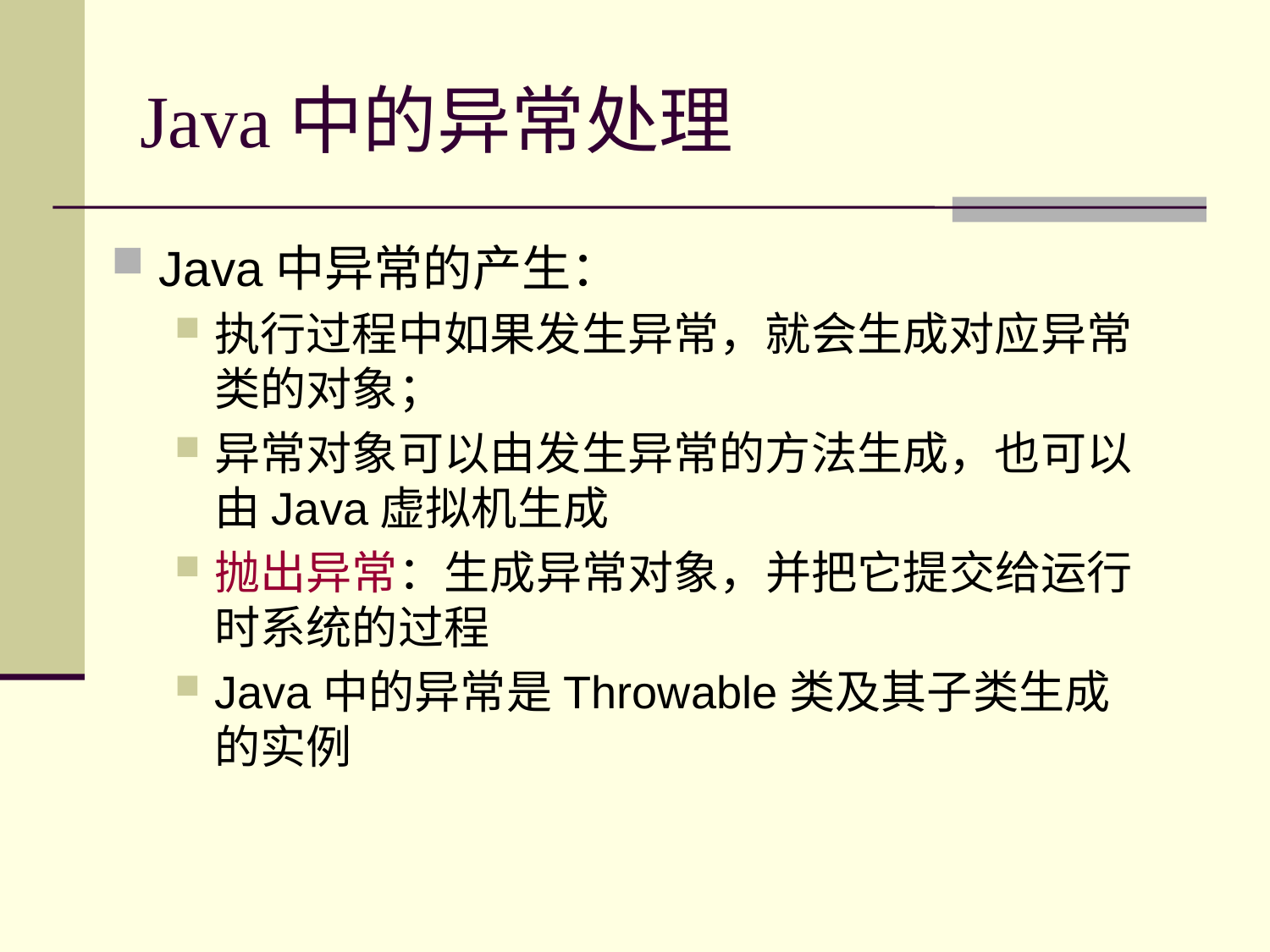

# Java中的异常处理
Java中异常的产生：
执行过程中如果发生异常，就会生成对应异常类的对象；
异常对象可以由发生异常的方法生成，也可以由Java虚拟机生成
抛出异常：生成异常对象，并把它提交给运行时系统的过程
Java中的异常是Throwable类及其子类生成的实例